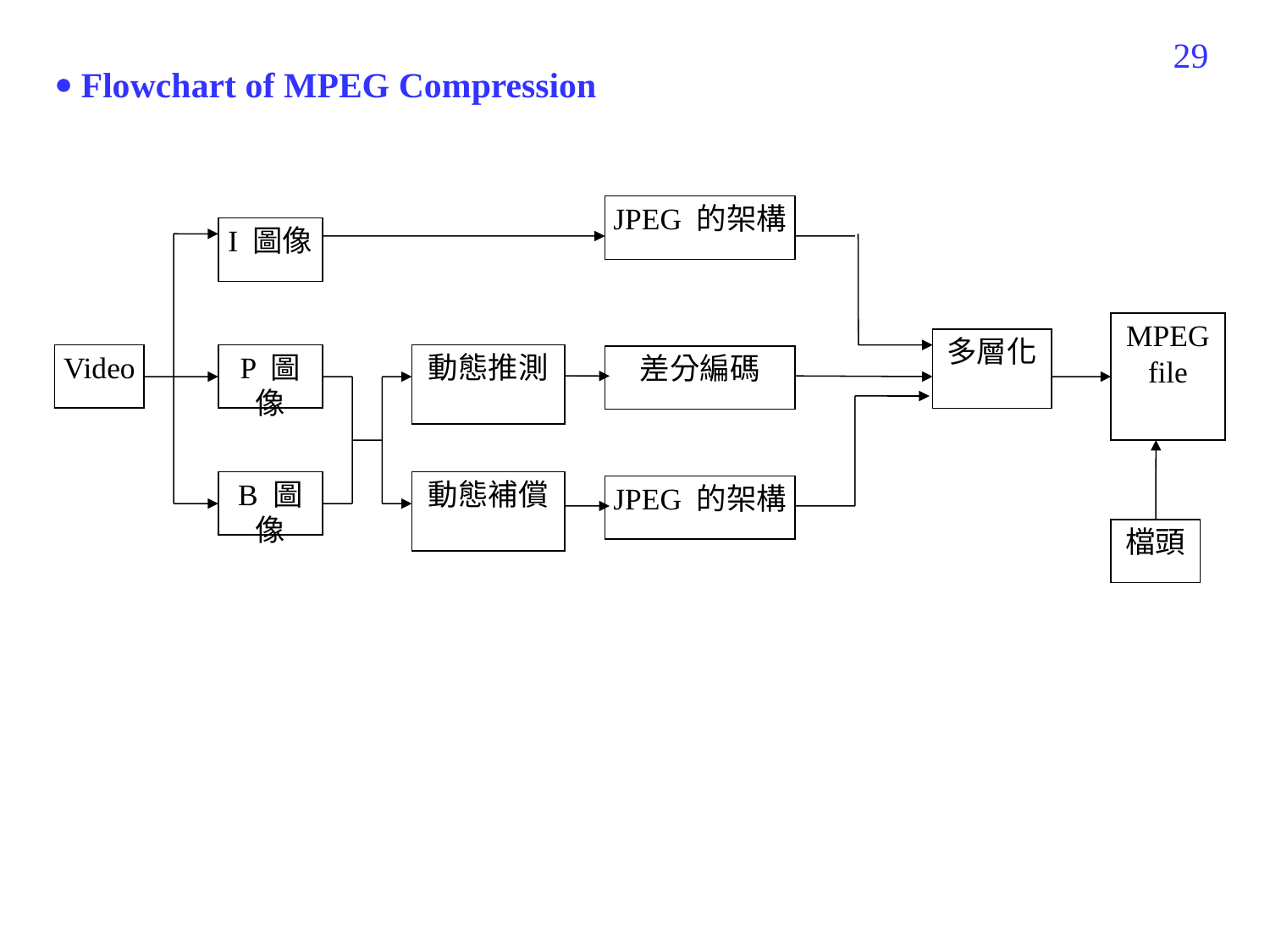

29
• Flowchart of MPEG Compression

JPEG 的架構
I 圖像

MPEG
file
多層化
Video
P 圖像
動態推測

差分編碼

B 圖像
動態補償
JPEG 的架構

檔頭